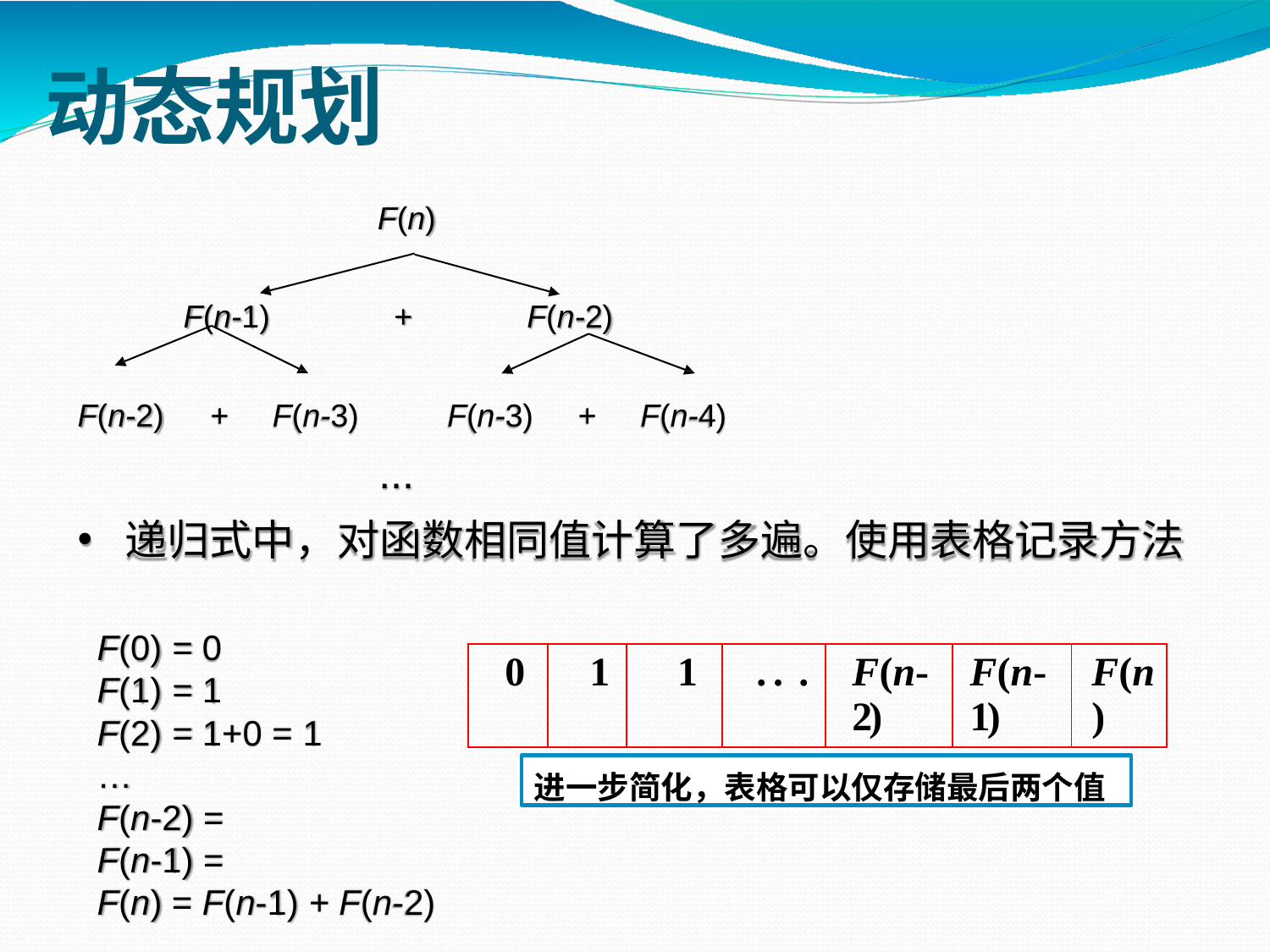

# 动态规划

F(n)

F(n-1)
+
F(n-2)

F(n-2)	+	F(n-3)	F(n-3)	+	F(n-4)
...
递归式中，对函数相同值计算了多遍。使用表格记录方法

F(0) = 0
F(1) = 1
F(2) = 1+0 = 1
…
F(n-2) =
F(n-1) =
F(n) = F(n-1) + F(n-2)
| 0 | 1 | 1 | . . . | F(n-2) | F(n-1) | F(n) |
| --- | --- | --- | --- | --- | --- | --- |

进一步简化，表格可以仅存储最后两个值